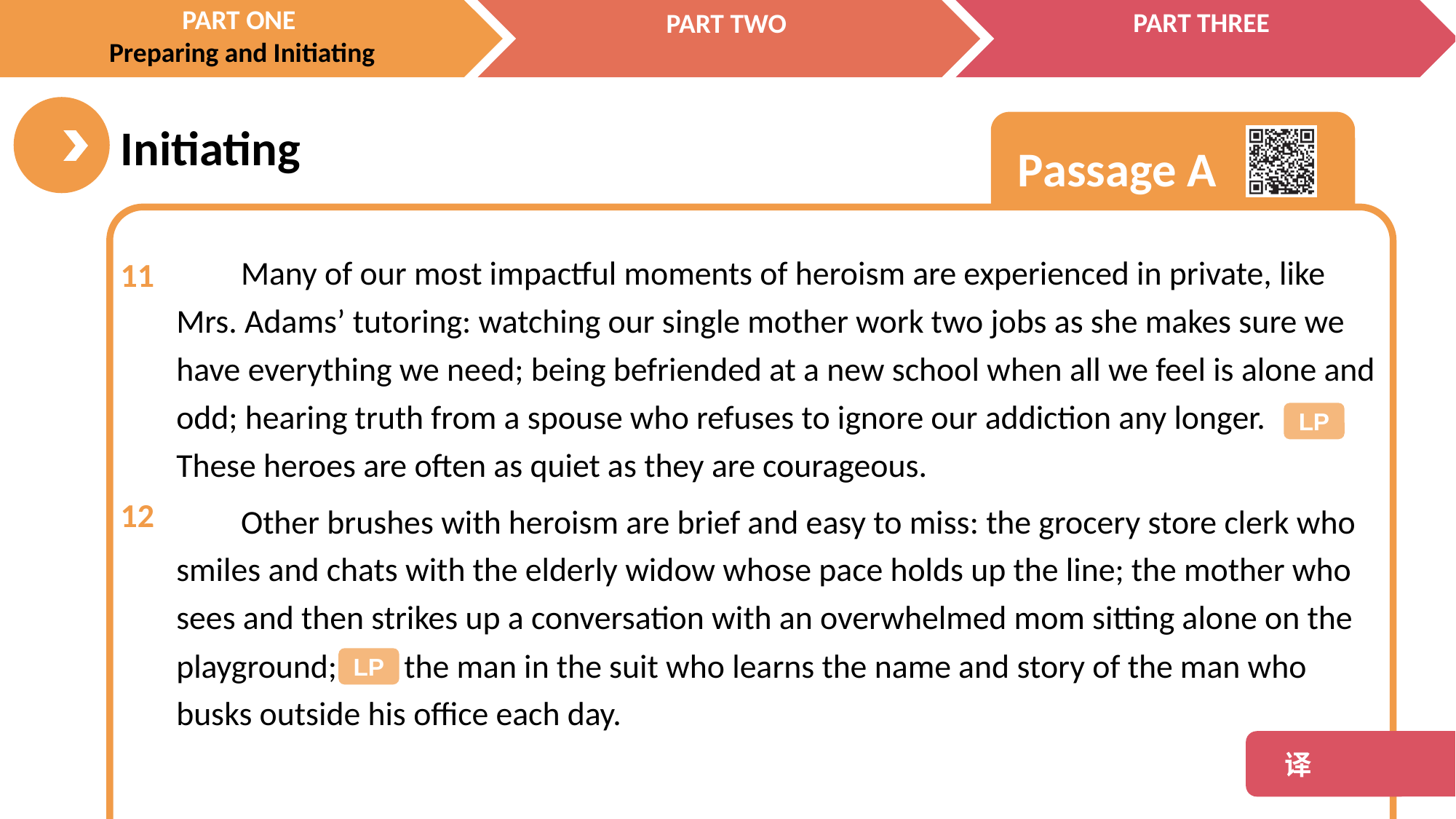

Many of our most impactful moments of heroism are experienced in private, like Mrs. Adams’ tutoring: watching our single mother work two jobs as she makes sure we have everything we need; being befriended at a new school when all we feel is alone and odd; hearing truth from a spouse who refuses to ignore our addiction any longer.         These heroes are often as quiet as they are courageous.

11

12

Other brushes with heroism are brief and easy to miss: the grocery store clerk who smiles and chats with the elderly widow whose pace holds up the line; the mother who sees and then strikes up a conversation with an overwhelmed mom sitting alone on the playground;         the man in the suit who learns the name and story of the man who busks outside his office each day.
LP
LP
   译